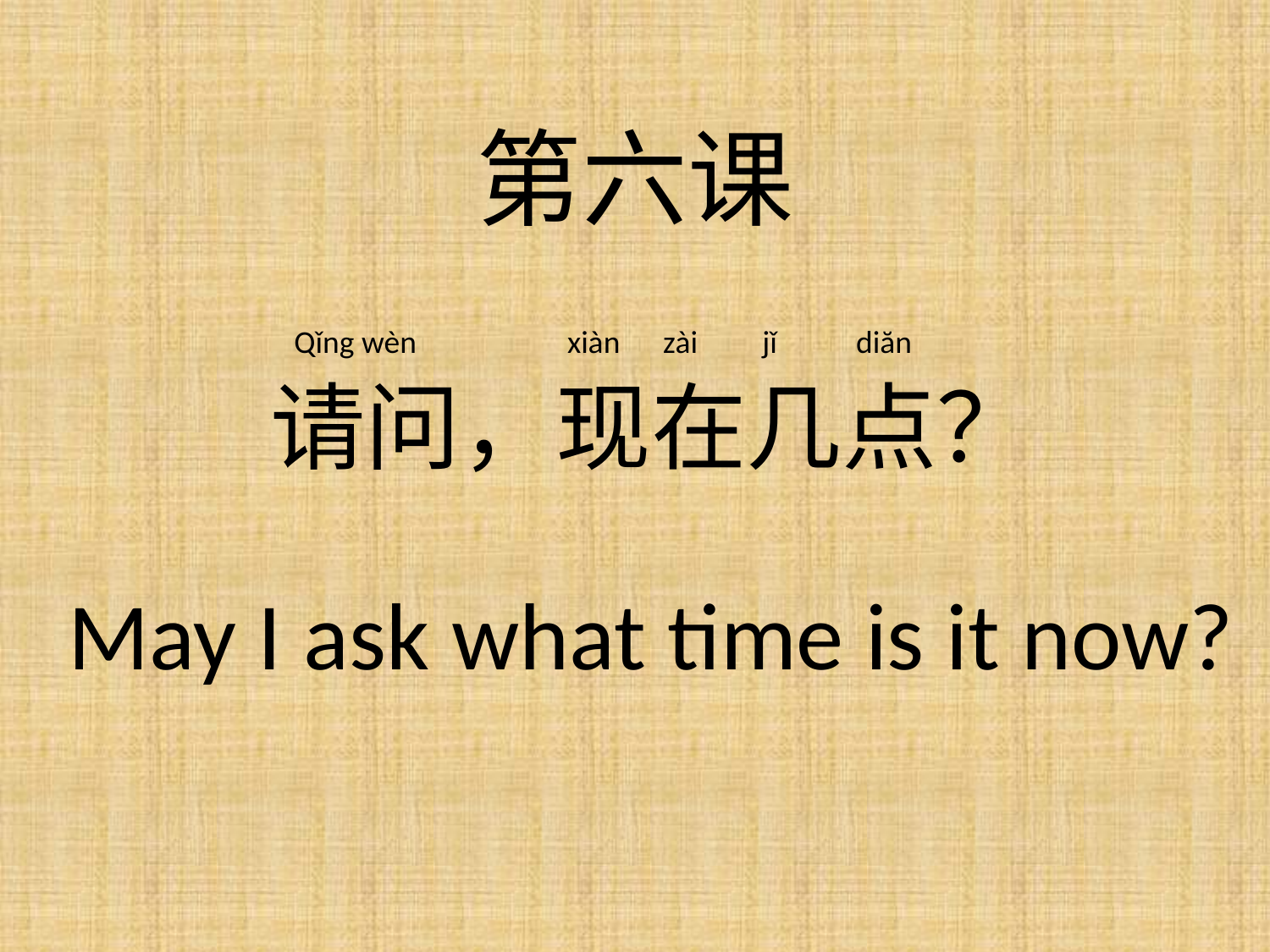

第六课
请问，现在几点？
May I ask what time is it now?
Qǐng wèn                     xiàn      zài         jǐ           diăn